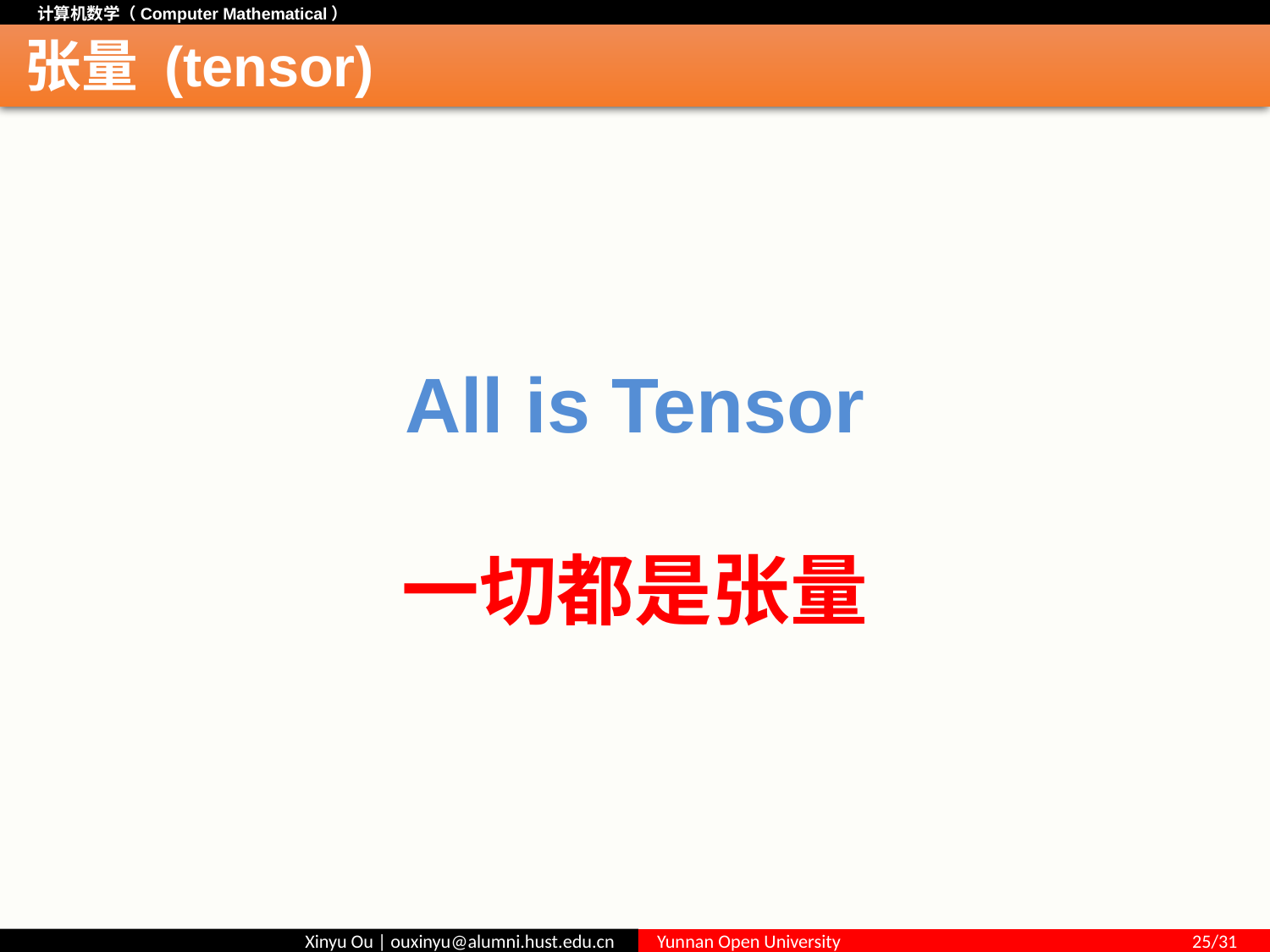

# 张量 (tensor)

All is Tensor

一切都是张量